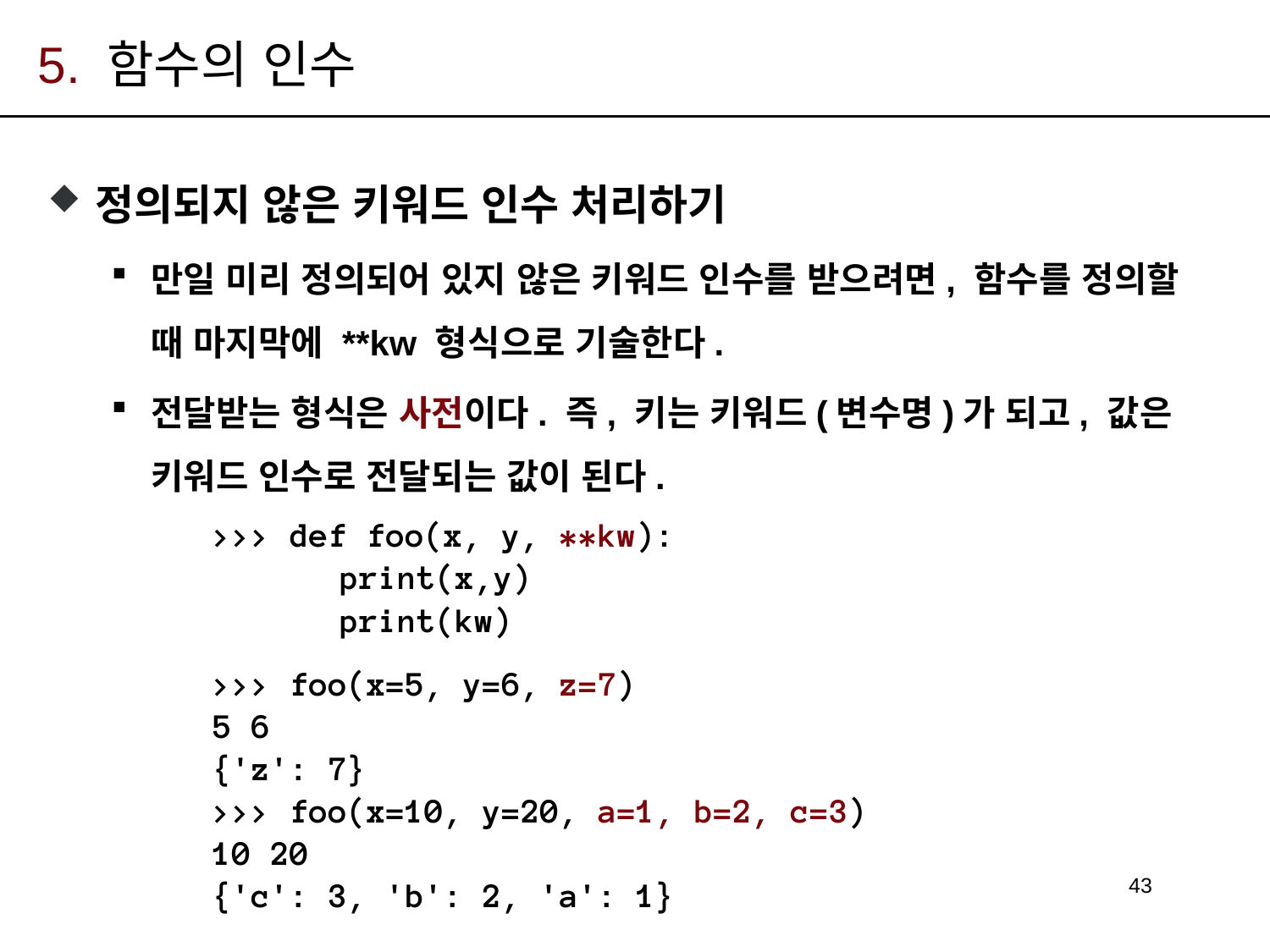

# 5. 함수의 인수
정의되지 않은 키워드 인수 처리하기
만일 미리 정의되어 있지 않은 키워드 인수를 받으려면, 함수를 정의할 때 마지막에 **kw 형식으로 기술한다.
전달받는 형식은 사전이다. 즉, 키는 키워드(변수명)가 되고, 값은 키워드 인수로 전달되는 값이 된다.

>>> def foo(x, y, **kw):
	print(x,y)
	print(kw)

>>> foo(x=5, y=6, z=7)
5 6
{'z': 7}
>>> foo(x=10, y=20, a=1, b=2, c=3)
10 20
{'c': 3, 'b': 2, 'a': 1}
43